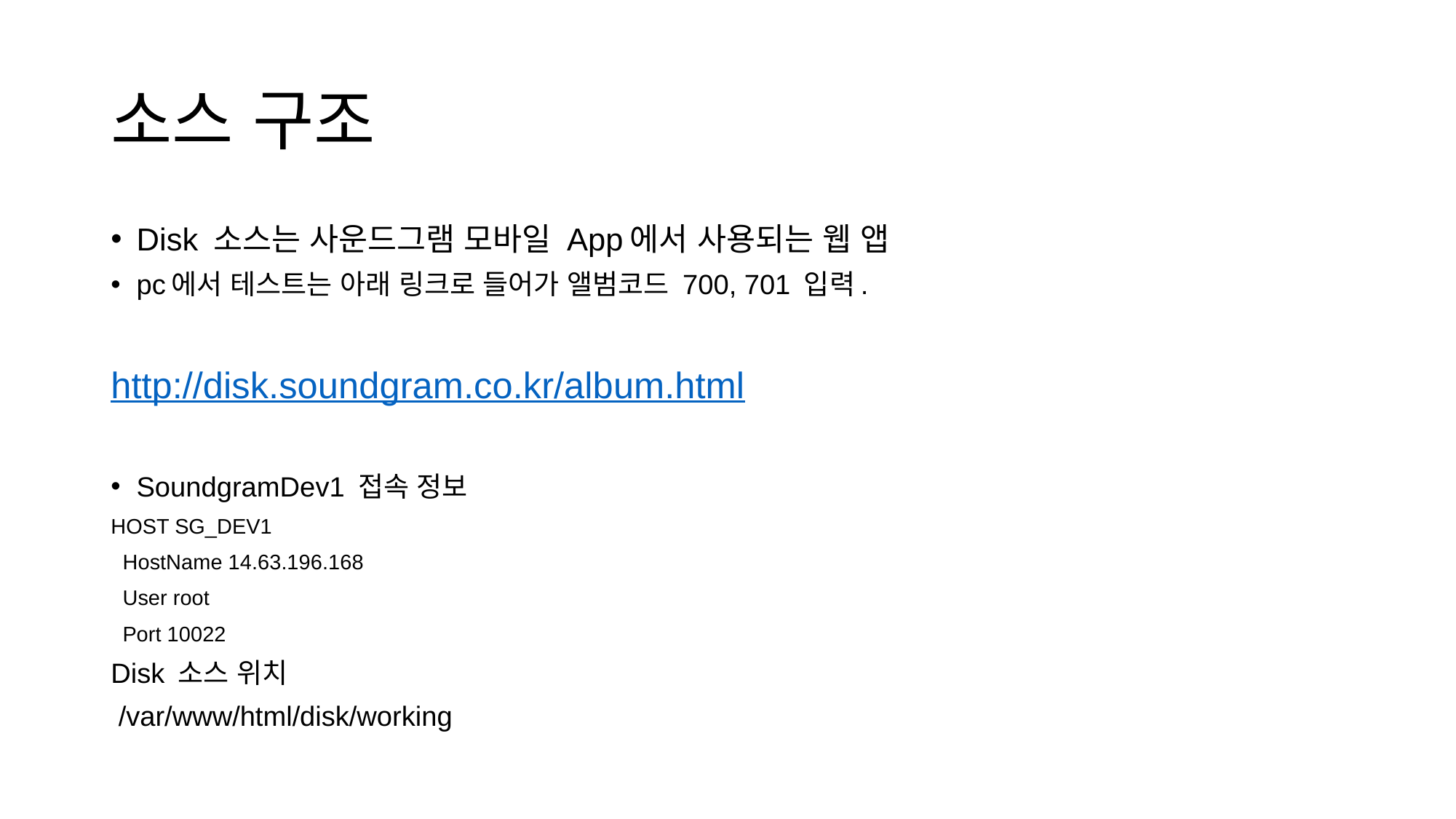

# 소스 구조
Disk 소스는 사운드그램 모바일 App에서 사용되는 웹 앱
pc에서 테스트는 아래 링크로 들어가 앨범코드 700, 701 입력.

http://disk.soundgram.co.kr/album.html

SoundgramDev1 접속 정보
HOST SG_DEV1
  HostName 14.63.196.168
  User root
  Port 10022
Disk 소스 위치
 /var/www/html/disk/working